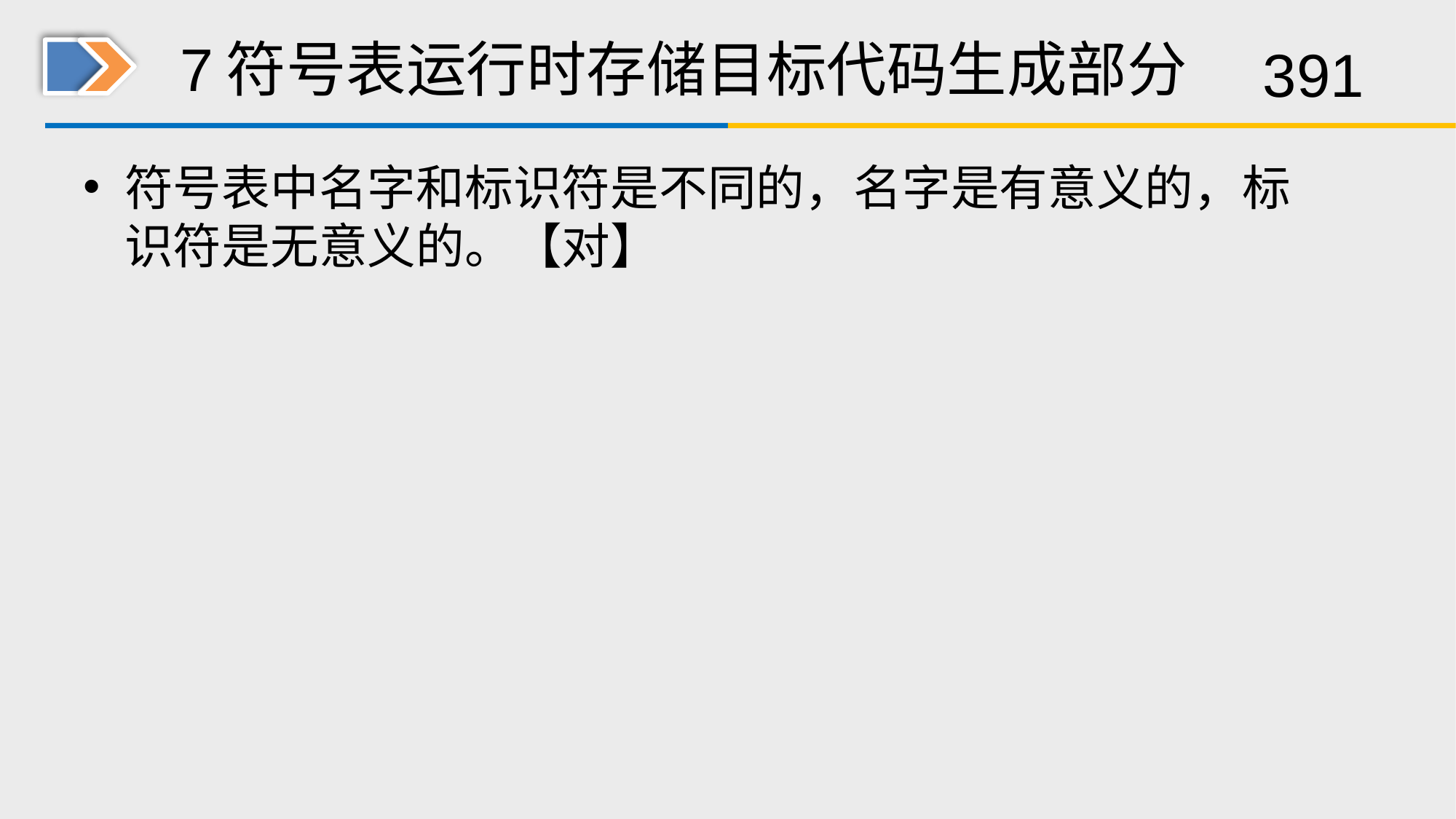

# 7符号表运行时存储目标代码生成部分
391
符号表中名字和标识符是不同的，名字是有意义的，标识符是无意义的。【对】